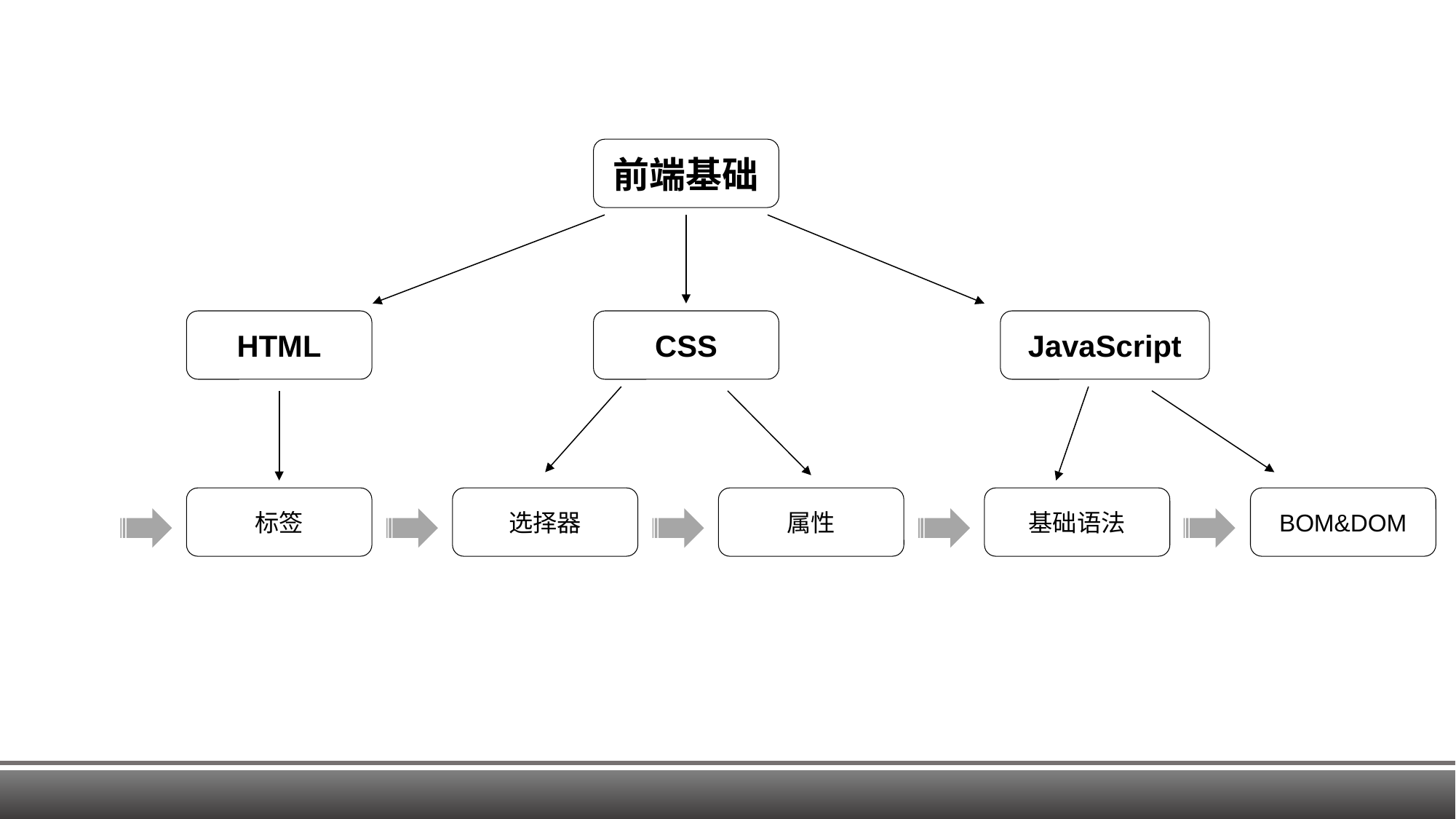

前端基础
CSS
HTML
JavaScript
标签
选择器
属性
基础语法
BOM&DOM